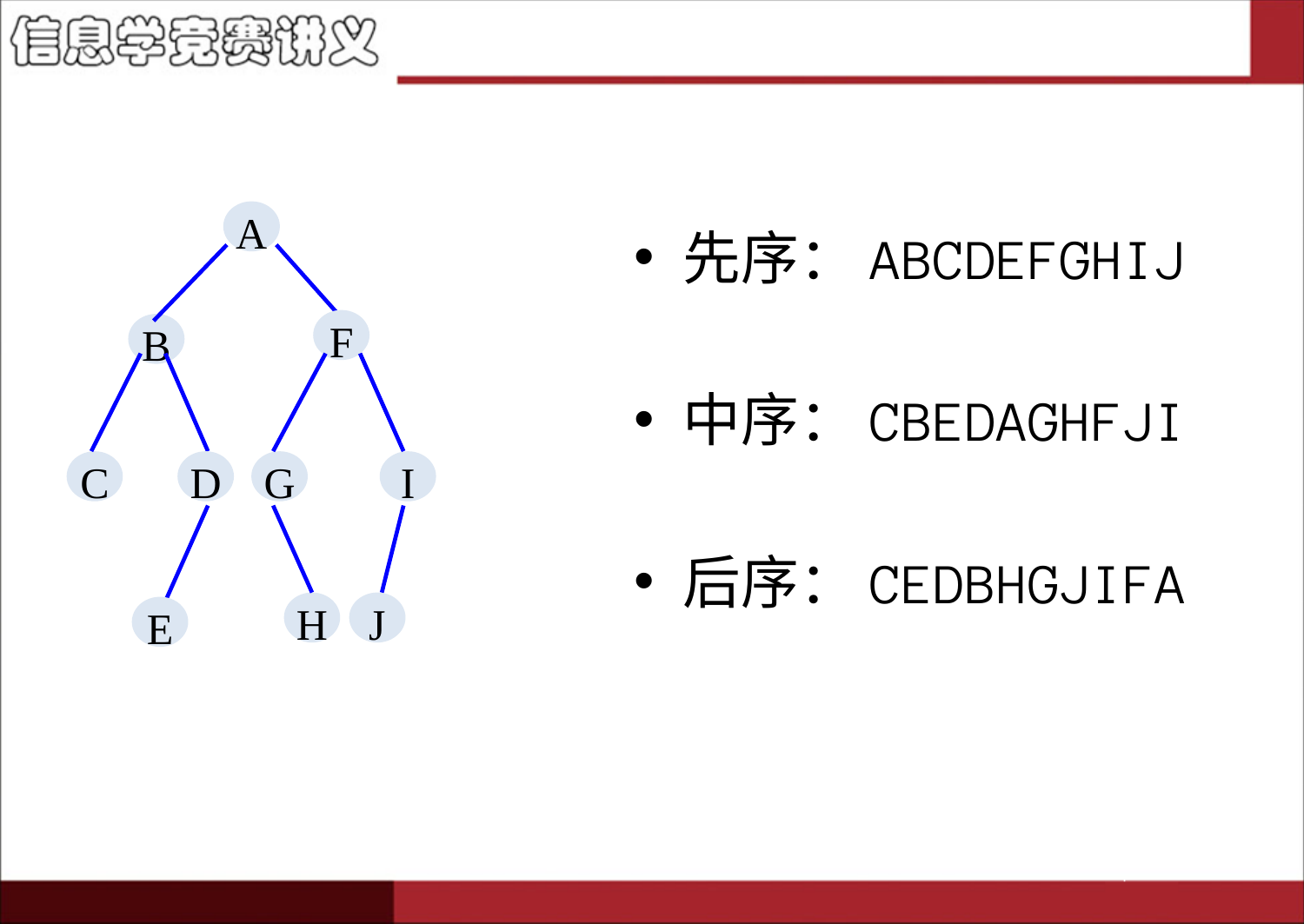

#

先序：ABCDEFGHIJ

中序：CBEDAGHFJI

后序：CEDBHGJIFA
A

F
B

C
D
G
I

H
J
E